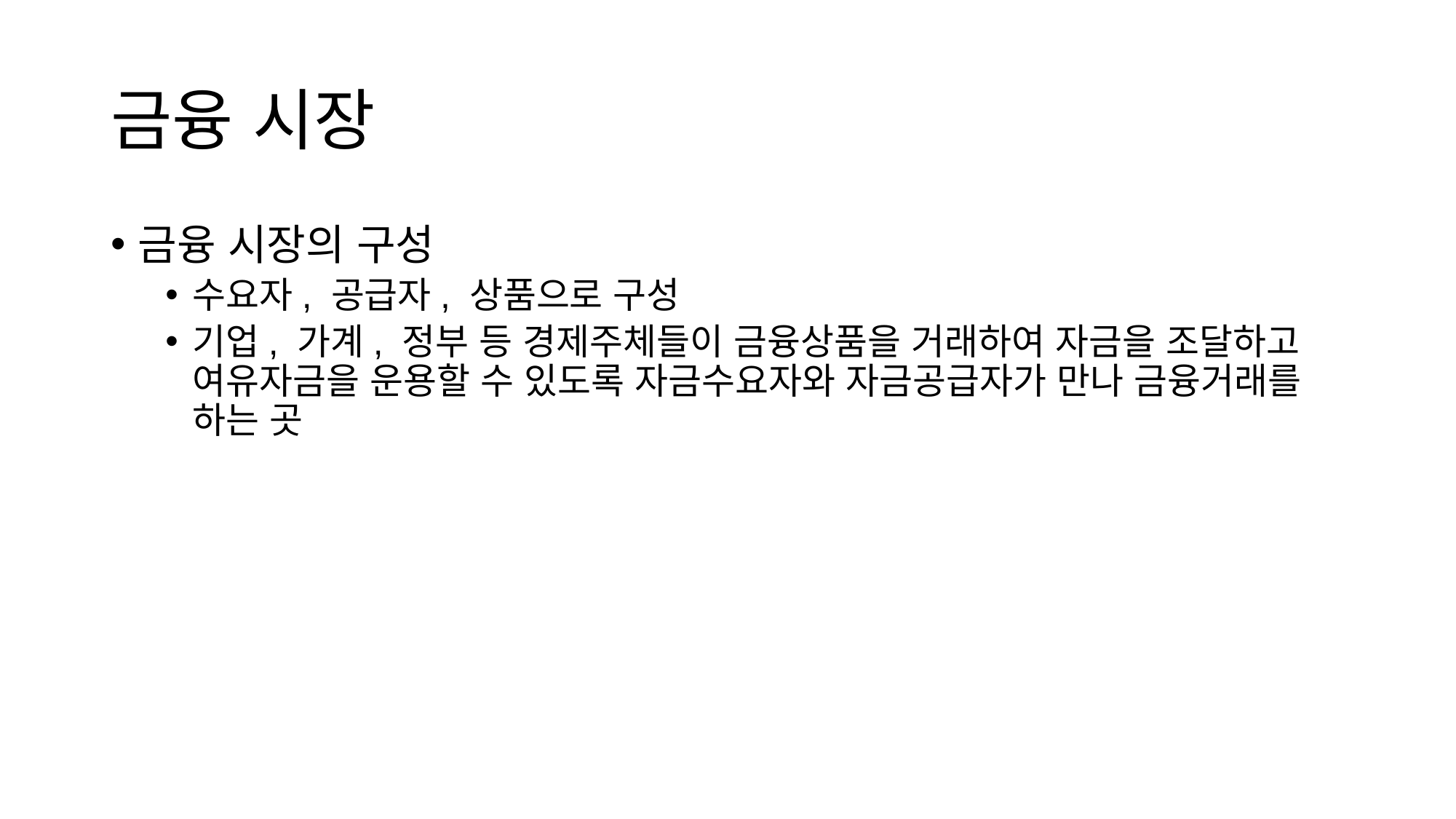

# 금융 시장
금융 시장의 구성
수요자, 공급자, 상품으로 구성
기업, 가계, 정부 등 경제주체들이 금융상품을 거래하여 자금을 조달하고 여유자금을 운용할 수 있도록 자금수요자와 자금공급자가 만나 금융거래를 하는 곳